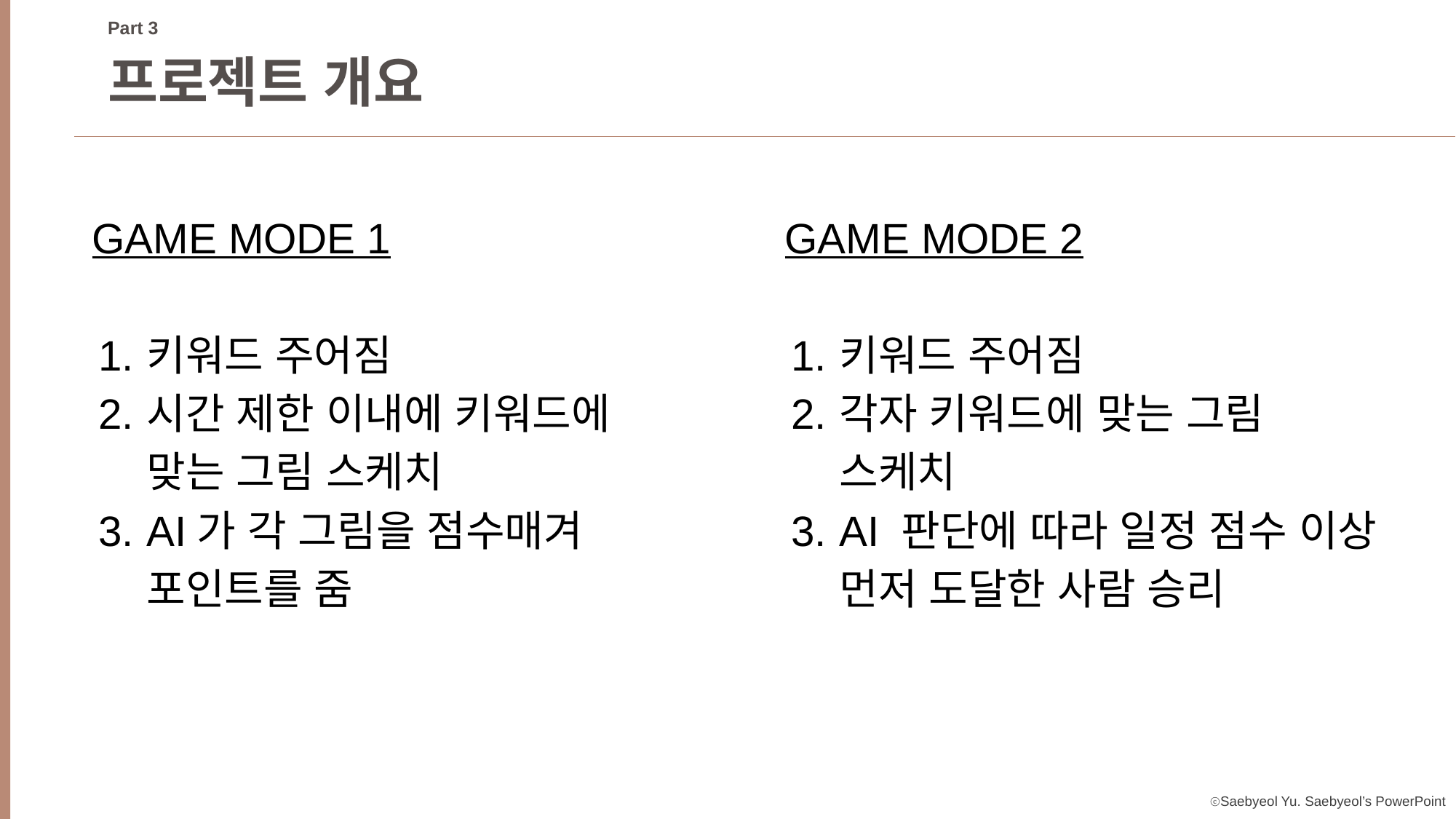

Part 3
프로젝트 개요
GAME MODE 1

키워드 주어짐
시간 제한 이내에 키워드에 맞는 그림 스케치
AI가 각 그림을 점수매겨 포인트를 줌
GAME MODE 2

키워드 주어짐
각자 키워드에 맞는 그림 스케치
AI 판단에 따라 일정 점수 이상 먼저 도달한 사람 승리